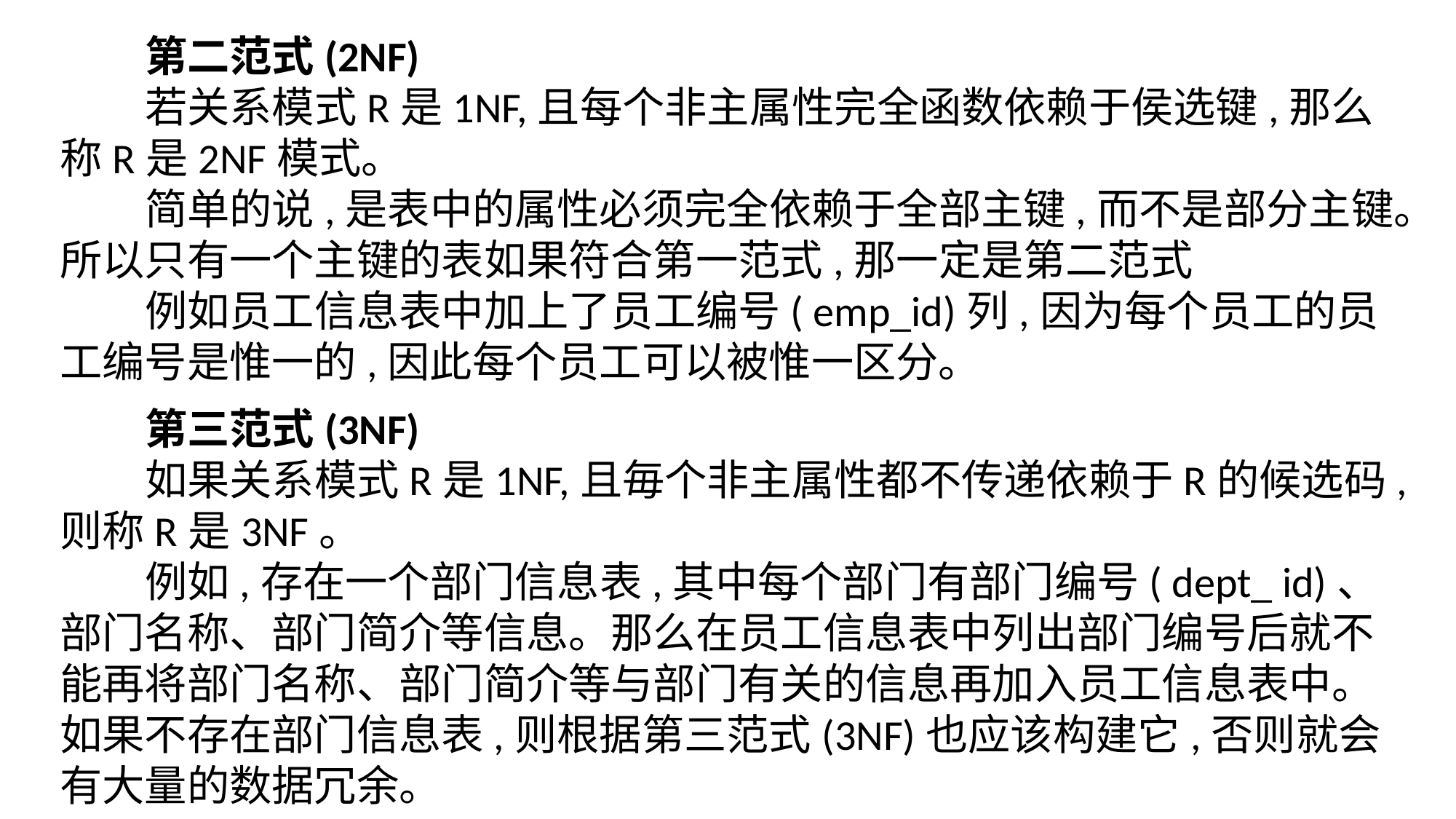

第二范式(2NF)
若关系模式R是1NF,且每个非主属性完全函数依赖于侯选键,那么称R是2NF模式。
简单的说,是表中的属性必须完全依赖于全部主键,而不是部分主键。所以只有一个主键的表如果符合第一范式,那一定是第二范式
例如员工信息表中加上了员工编号( emp_id)列,因为每个员工的员工编号是惟一的,因此每个员工可以被惟一区分。
第三范式(3NF)
如果关系模式R是1NF,且毎个非主属性都不传递依赖于R的候选码,则称R是3NF。
例如,存在一个部门信息表,其中每个部门有部门编号( dept_ id)、部门名称、部门简介等信息。那么在员工信息表中列出部门编号后就不能再将部门名称、部门简介等与部门有关的信息再加入员工信息表中。如果不存在部门信息表,则根据第三范式(3NF)也应该构建它,否则就会有大量的数据冗余。
26